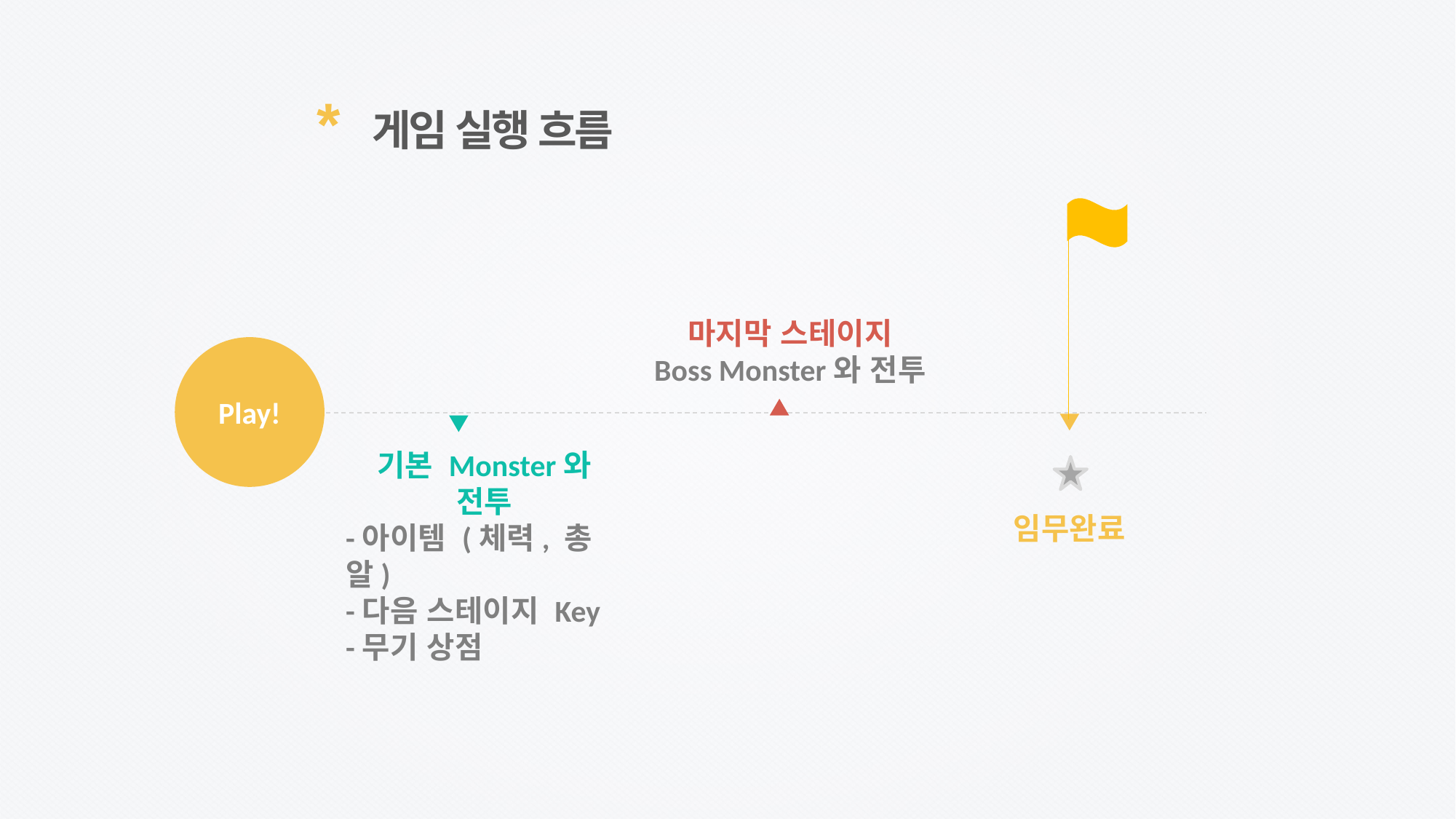

* 게임 실행 흐름

마지막 스테이지
Boss Monster와 전투
Play!

기본 Monster와 전투
-아이템 (체력, 총알)
-다음 스테이지 Key
-무기 상점

임무완료